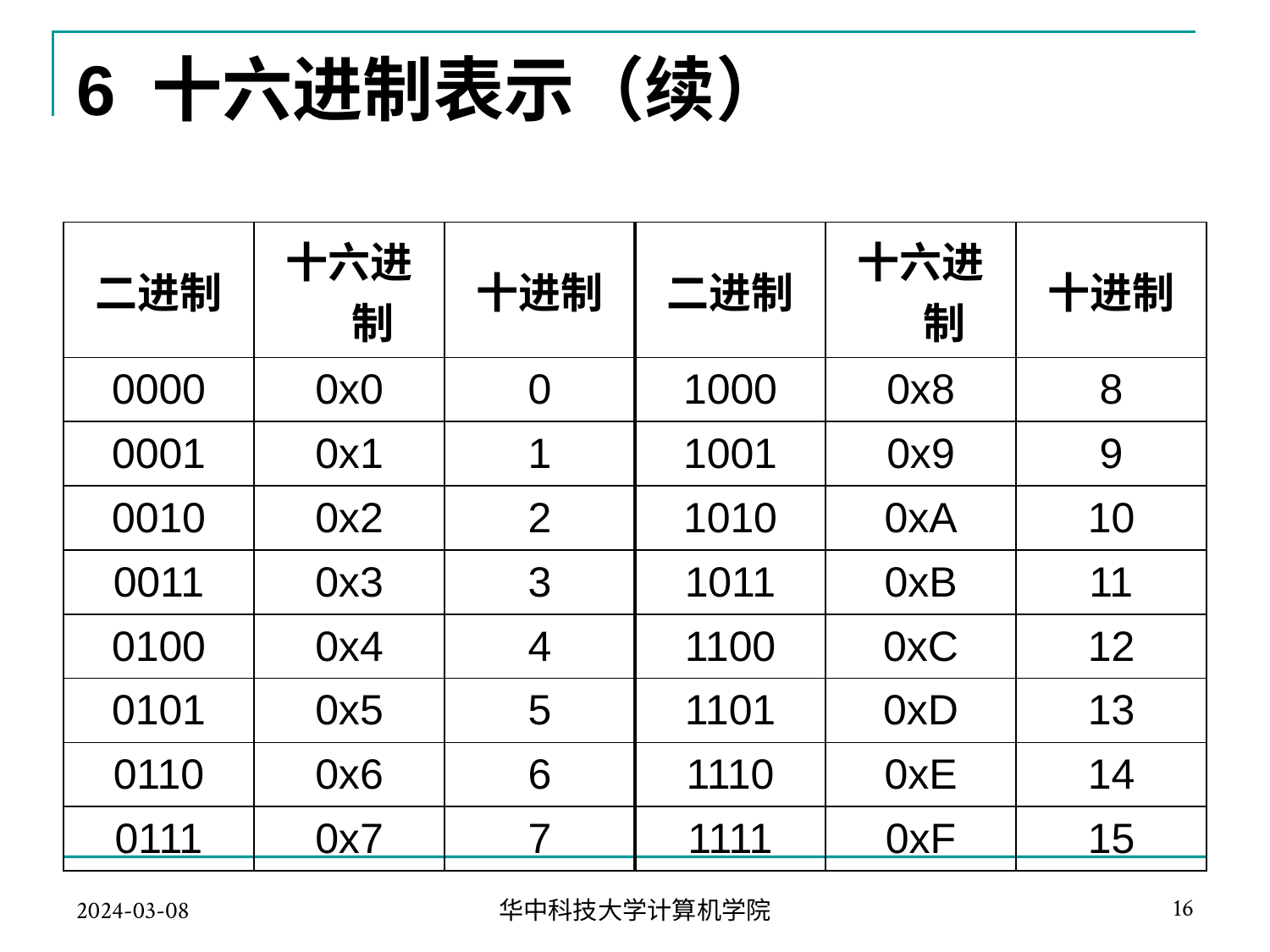

# 6 十六进制表示（续）
| 二进制 | 十六进制 | 十进制 | 二进制 | 十六进制 | 十进制 |
| --- | --- | --- | --- | --- | --- |
| 0000 | 0x0 | 0 | 1000 | 0x8 | 8 |
| 0001 | 0x1 | 1 | 1001 | 0x9 | 9 |
| 0010 | 0x2 | 2 | 1010 | 0xA | 10 |
| 0011 | 0x3 | 3 | 1011 | 0xB | 11 |
| 0100 | 0x4 | 4 | 1100 | 0xC | 12 |
| 0101 | 0x5 | 5 | 1101 | 0xD | 13 |
| 0110 | 0x6 | 6 | 1110 | 0xE | 14 |
| 0111 | 0x7 | 7 | 1111 | 0xF | 15 |
2024-03-08
16
华中科技大学计算机学院